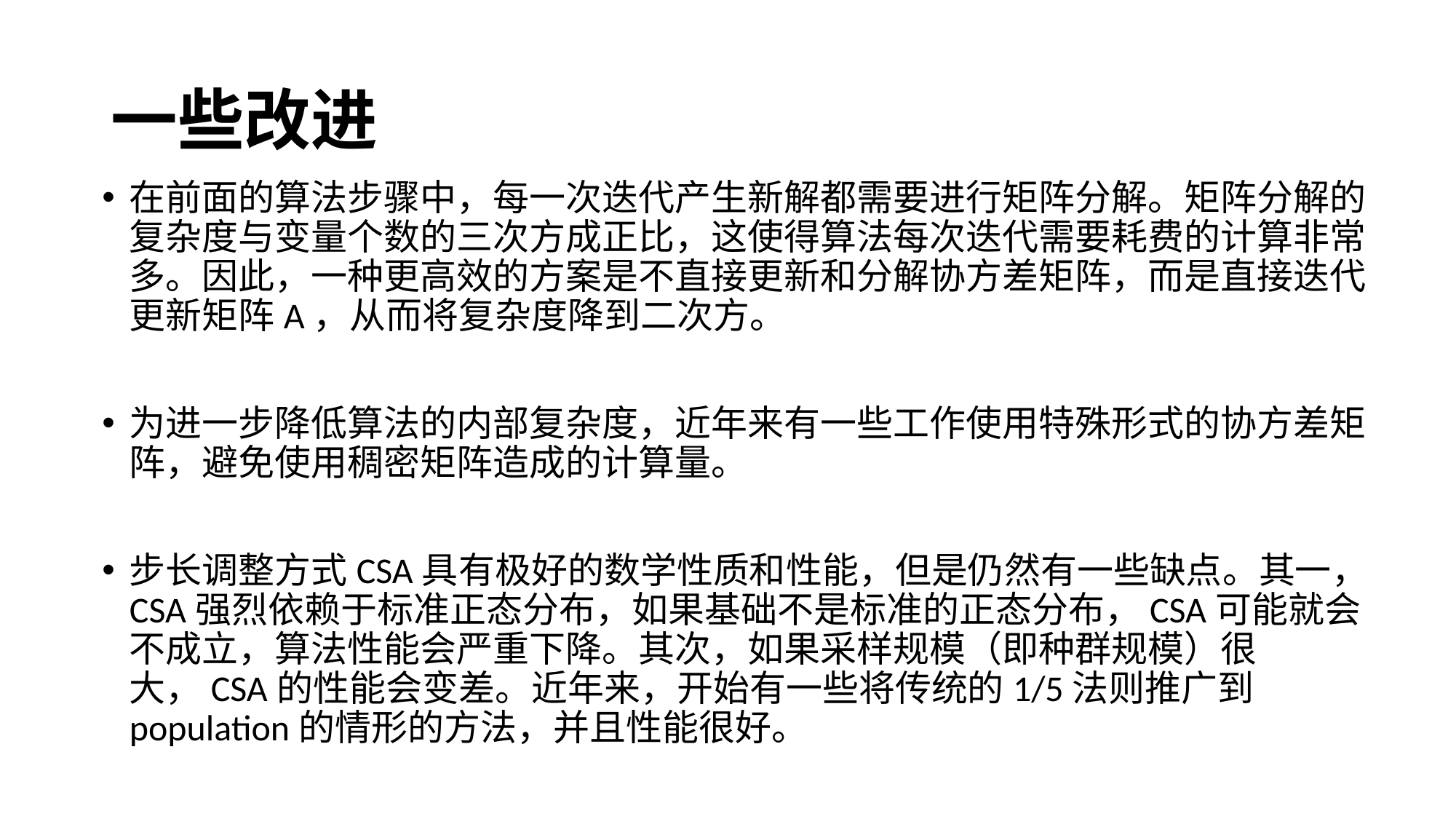

# 一些改进

在前面的算法步骤中，每一次迭代产生新解都需要进行矩阵分解。矩阵分解的复杂度与变量个数的三次方成正比，这使得算法每次迭代需要耗费的计算非常多。因此，一种更高效的方案是不直接更新和分解协方差矩阵，而是直接迭代更新矩阵A，从而将复杂度降到二次方。

为进一步降低算法的内部复杂度，近年来有一些工作使用特殊形式的协方差矩阵，避免使用稠密矩阵造成的计算量。

步长调整方式CSA具有极好的数学性质和性能，但是仍然有一些缺点。其一，CSA强烈依赖于标准正态分布，如果基础不是标准的正态分布，CSA可能就会不成立，算法性能会严重下降。其次，如果采样规模（即种群规模）很大，CSA的性能会变差。近年来，开始有一些将传统的1/5法则推广到population的情形的方法，并且性能很好。